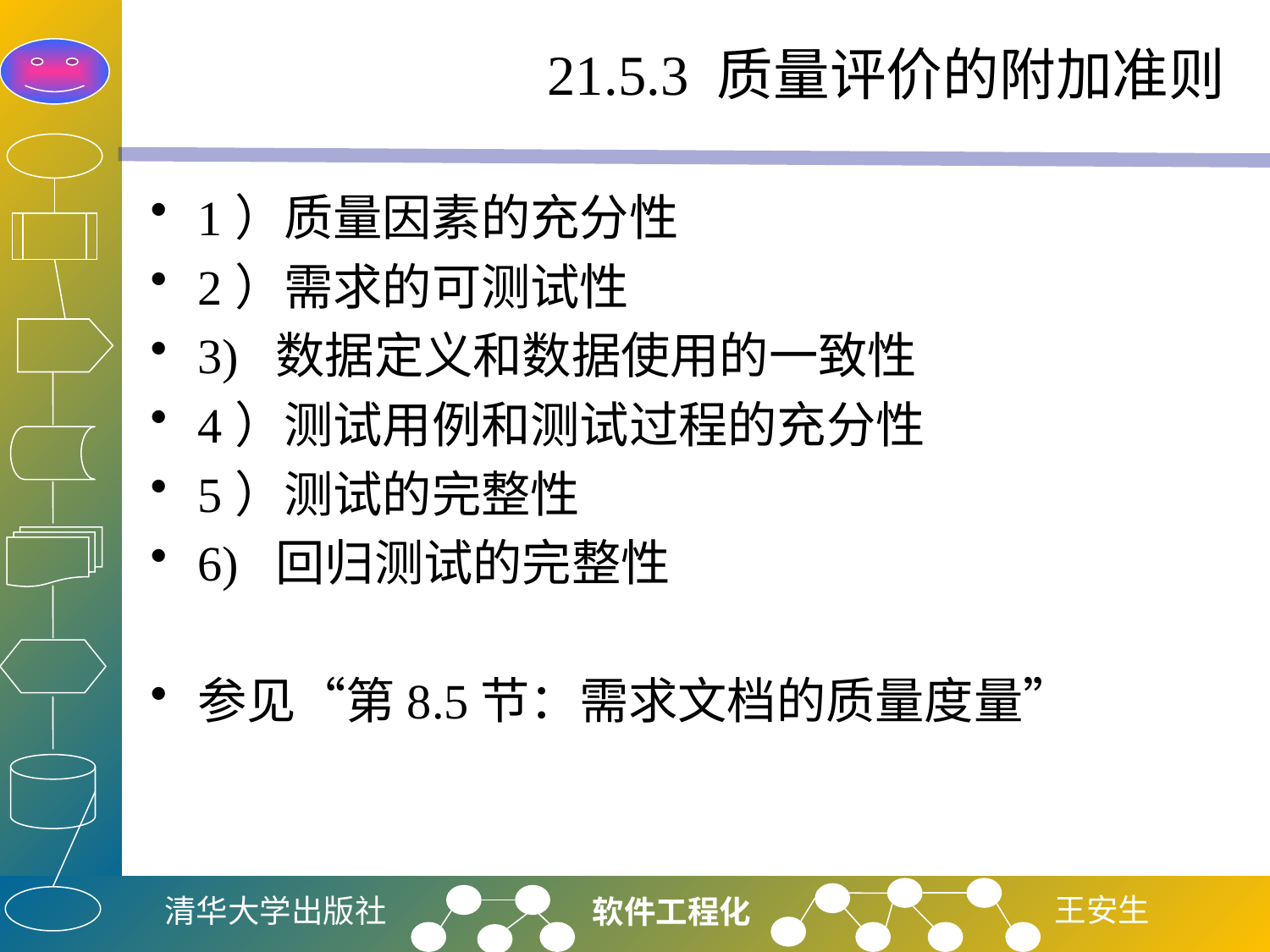

# 21.5.3 质量评价的附加准则
1）质量因素的充分性
2）需求的可测试性
3)  数据定义和数据使用的一致性
4）测试用例和测试过程的充分性
5）测试的完整性
6)  回归测试的完整性

参见“第8.5节：需求文档的质量度量”